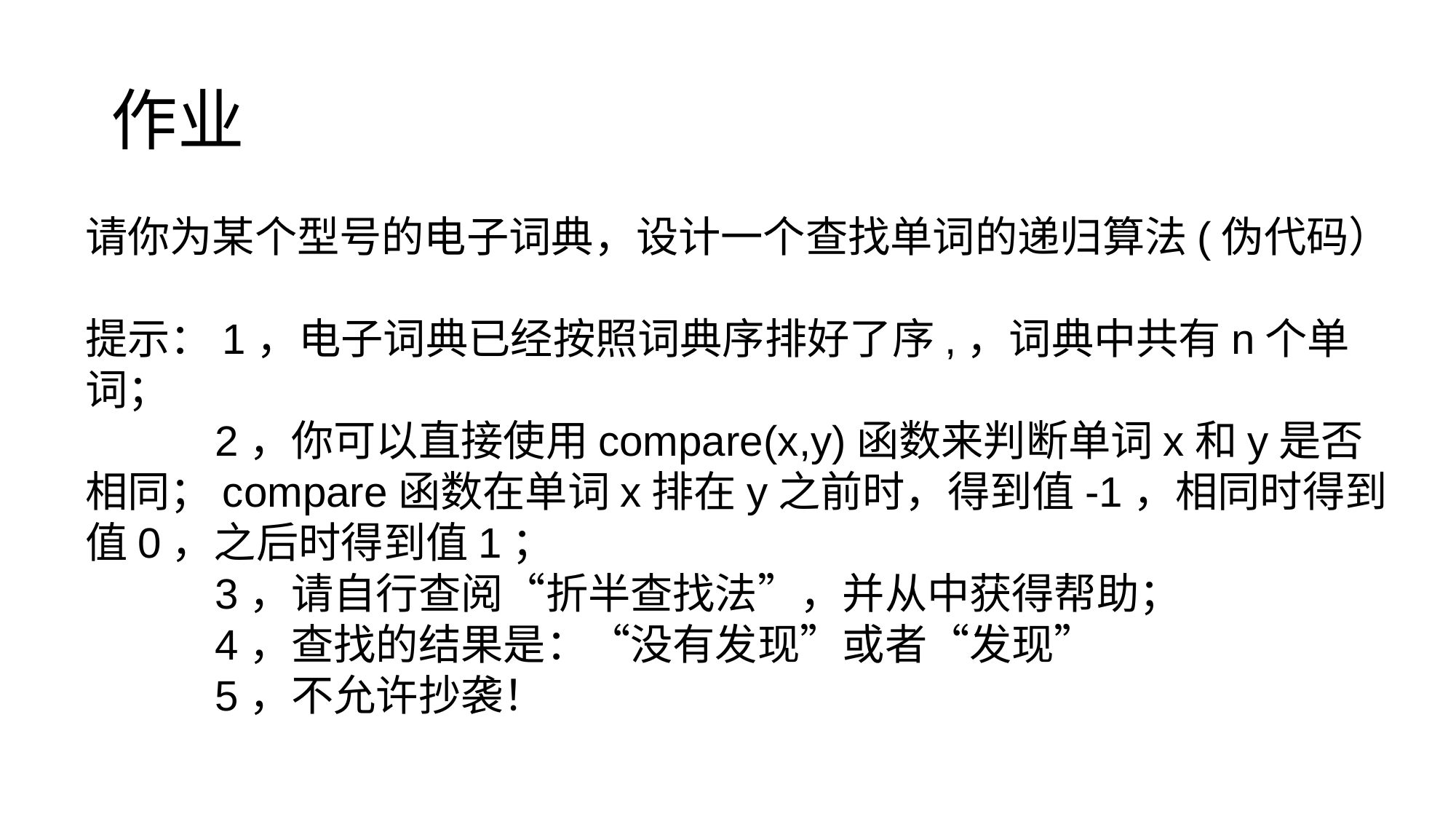

# 作业
请你为某个型号的电子词典，设计一个查找单词的递归算法(伪代码）

提示：1，电子词典已经按照词典序排好了序,，词典中共有n个单词；
           2，你可以直接使用compare(x,y)函数来判断单词x和y是否相同；compare函数在单词x排在y之前时，得到值-1，相同时得到值0，之后时得到值1；
           3，请自行查阅“折半查找法”，并从中获得帮助；
           4，查找的结果是：“没有发现”或者“发现”
           5，不允许抄袭！